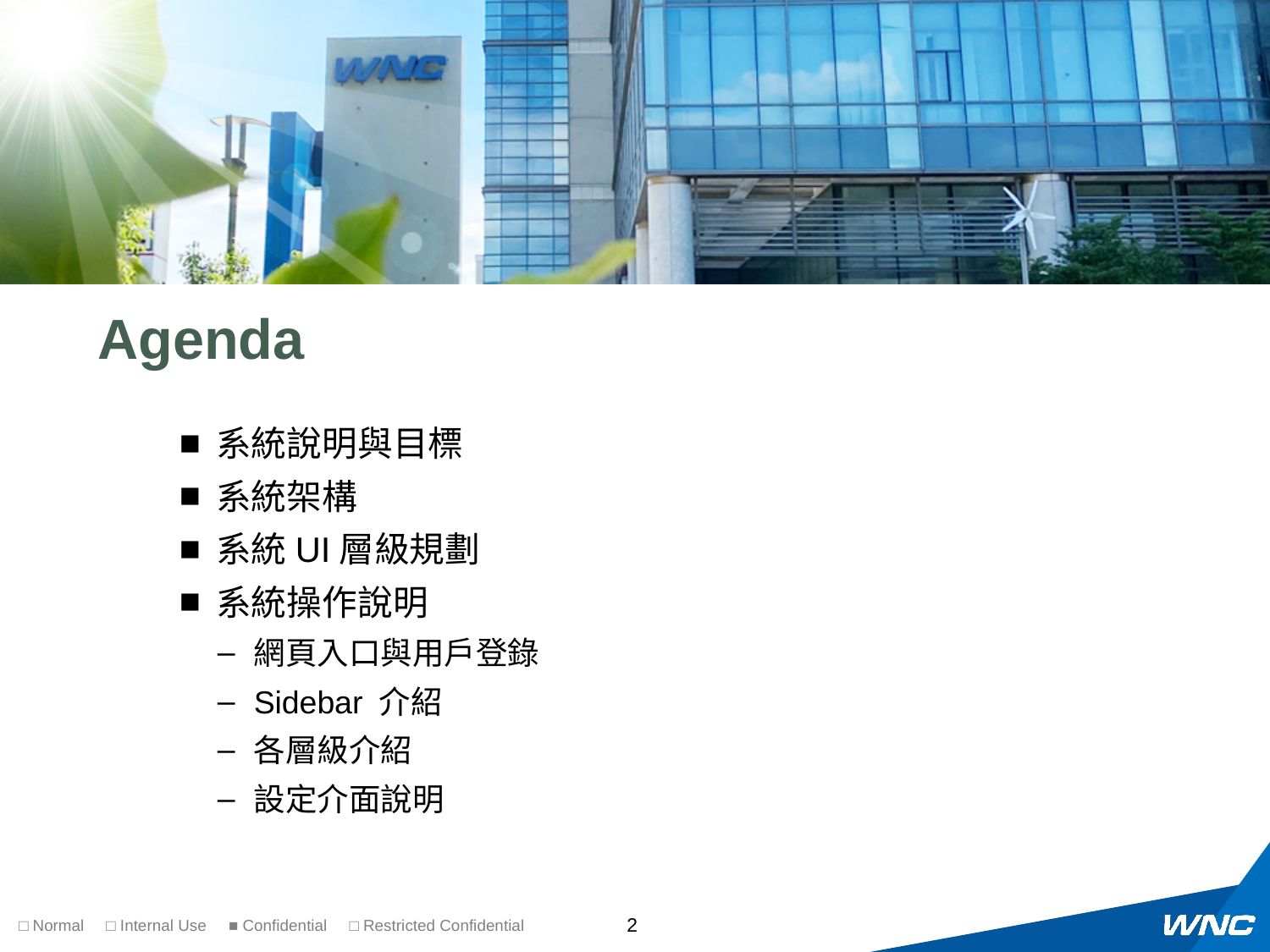

# Agenda
系統說明與目標
系統架構
系統UI層級規劃
系統操作說明
網頁入口與用戶登錄
Sidebar 介紹
各層級介紹
設定介面說明